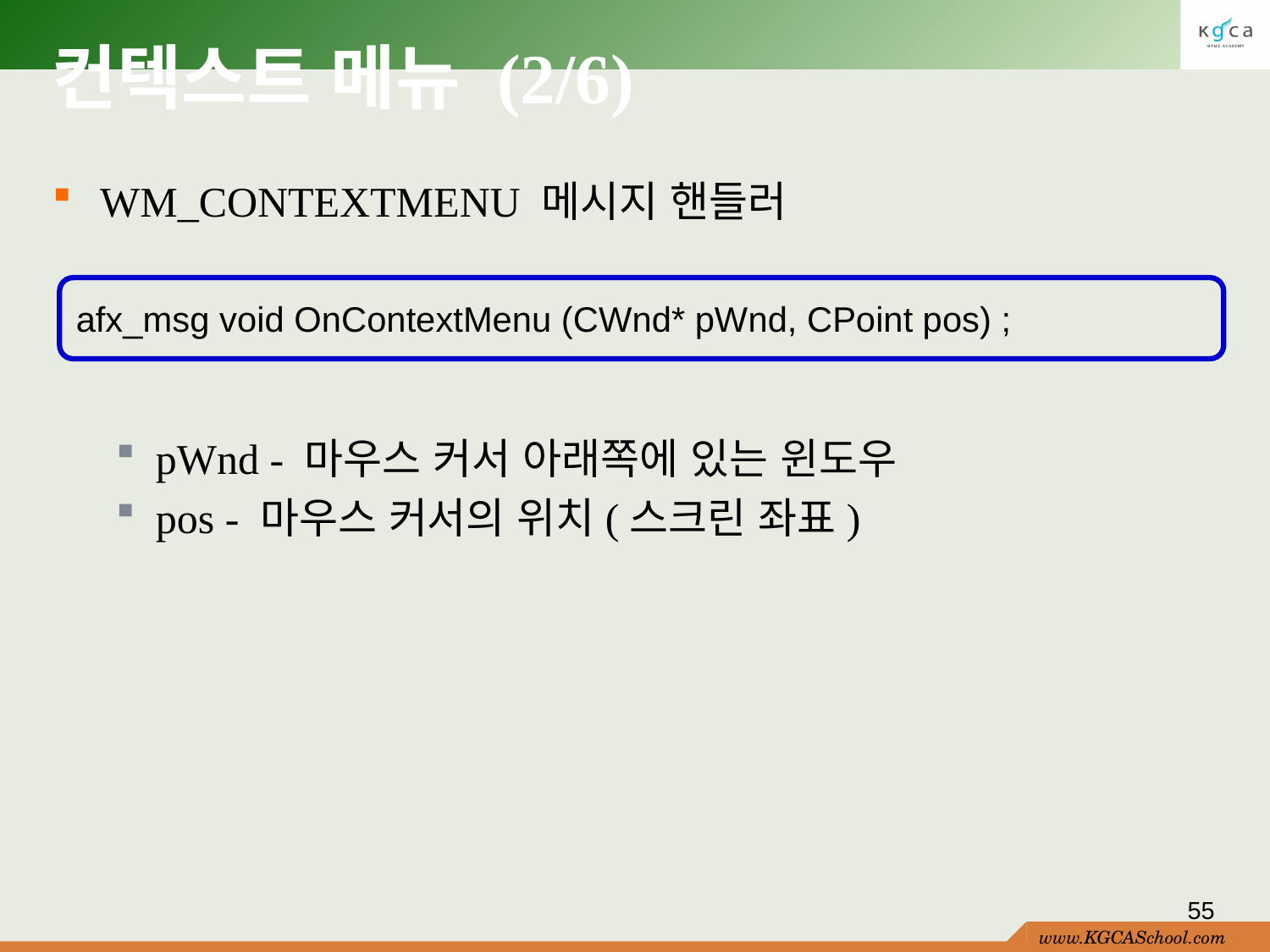

# 컨텍스트 메뉴 (2/6)
WM_CONTEXTMENU 메시지 핸들러

pWnd - 마우스 커서 아래쪽에 있는 윈도우
pos - 마우스 커서의 위치(스크린 좌표)
afx_msg void OnContextMenu (CWnd* pWnd, CPoint pos) ;
55